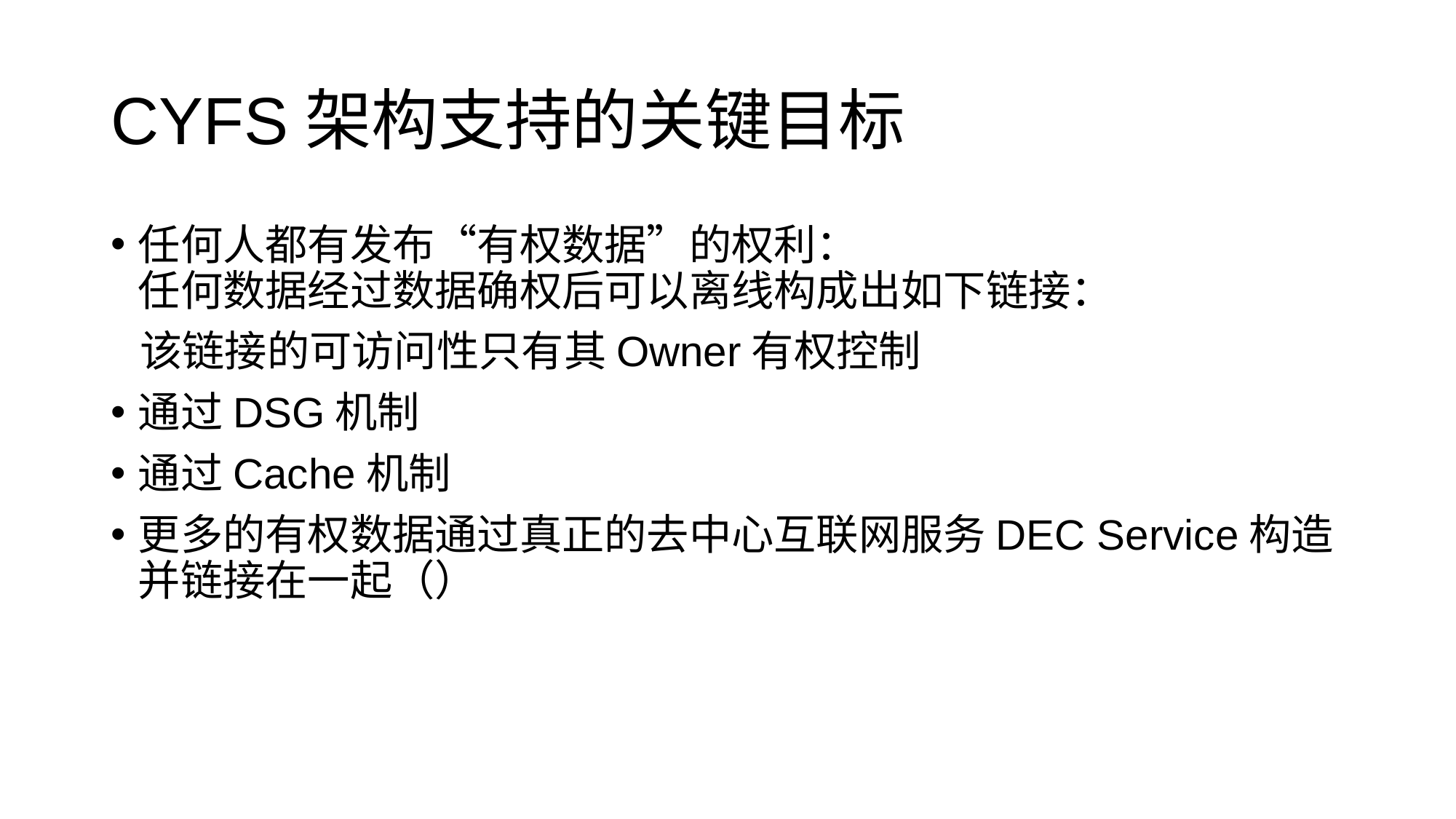

# CYFS架构支持的关键目标
任何人都有发布“有权数据”的权利：
任何数据经过数据确权后可以离线构成出如下链接：
  该链接的可访问性只有其Owner有权控制
通过DSG机制
通过Cache机制
更多的有权数据通过真正的去中心互联网服务DEC Service构造并链接在一起（）